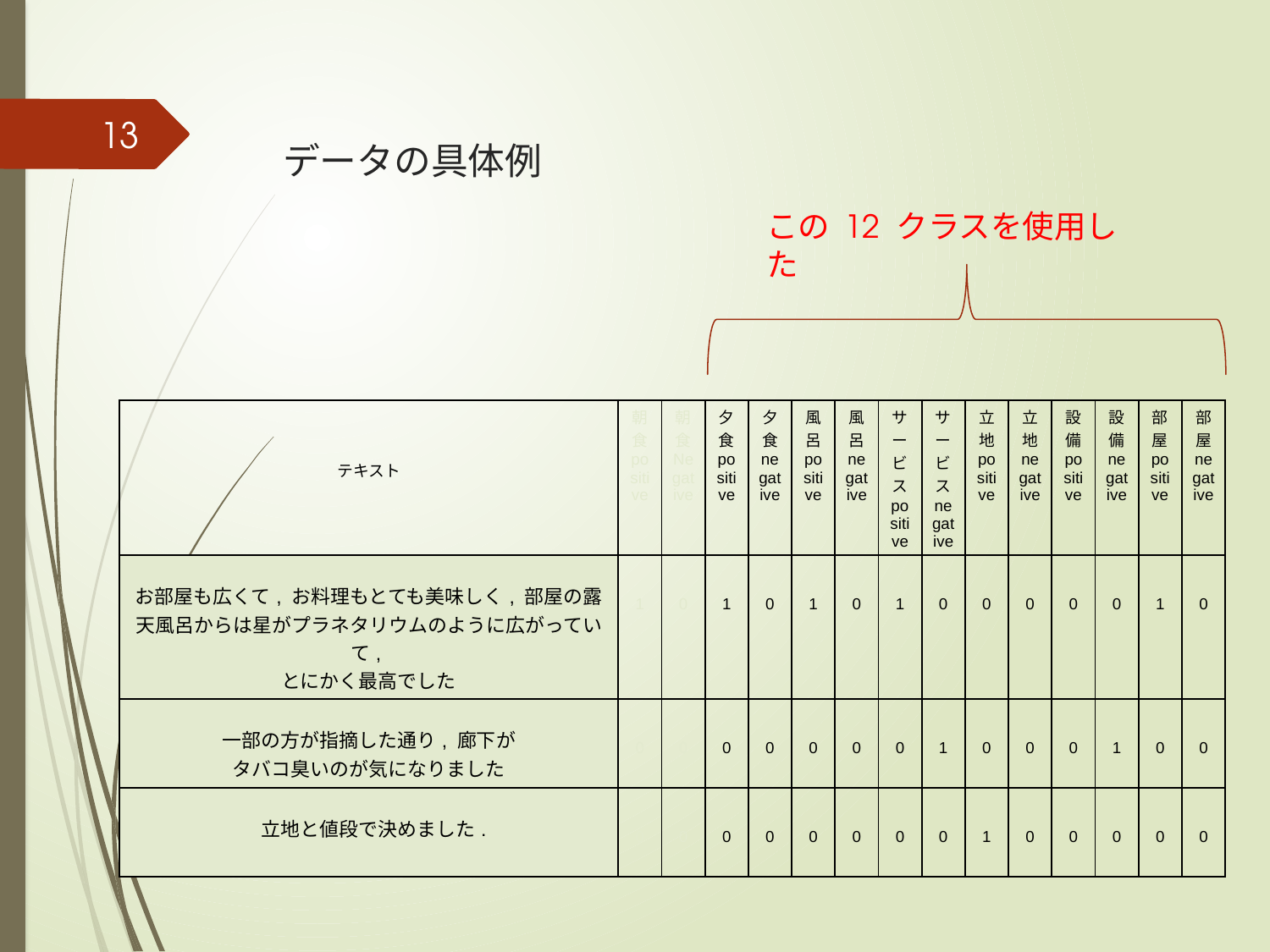

# データの具体例
13
この 12 クラスを使用した
| テキスト | 朝食 positive | 朝食 Negative | 夕食 positive | 夕食 negative | 風呂 positive | 風呂 negative | サービス positive | サービス negative | 立地 positive | 立地 negative | 設備 positive | 設備 negative | 部屋 positive | 部屋 negative |
| --- | --- | --- | --- | --- | --- | --- | --- | --- | --- | --- | --- | --- | --- | --- |
| お部屋も広くて, お料理もとても美味しく, 部屋の露天風呂からは星がプラネタリウムのように広がっていて, とにかく最高でした | 1 | 0 | 1 | 0 | 1 | 0 | 1 | 0 | 0 | 0 | 0 | 0 | 1 | 0 |
| 一部の方が指摘した通り, 廊下が タバコ臭いのが気になりました | 0 | 0 | 0 | 0 | 0 | 0 | 0 | 1 | 0 | 0 | 0 | 1 | 0 | 0 |
| 立地と値段で決めました. | 0 | 0 | 0 | 0 | 0 | 0 | 0 | 0 | 1 | 0 | 0 | 0 | 0 | 0 |